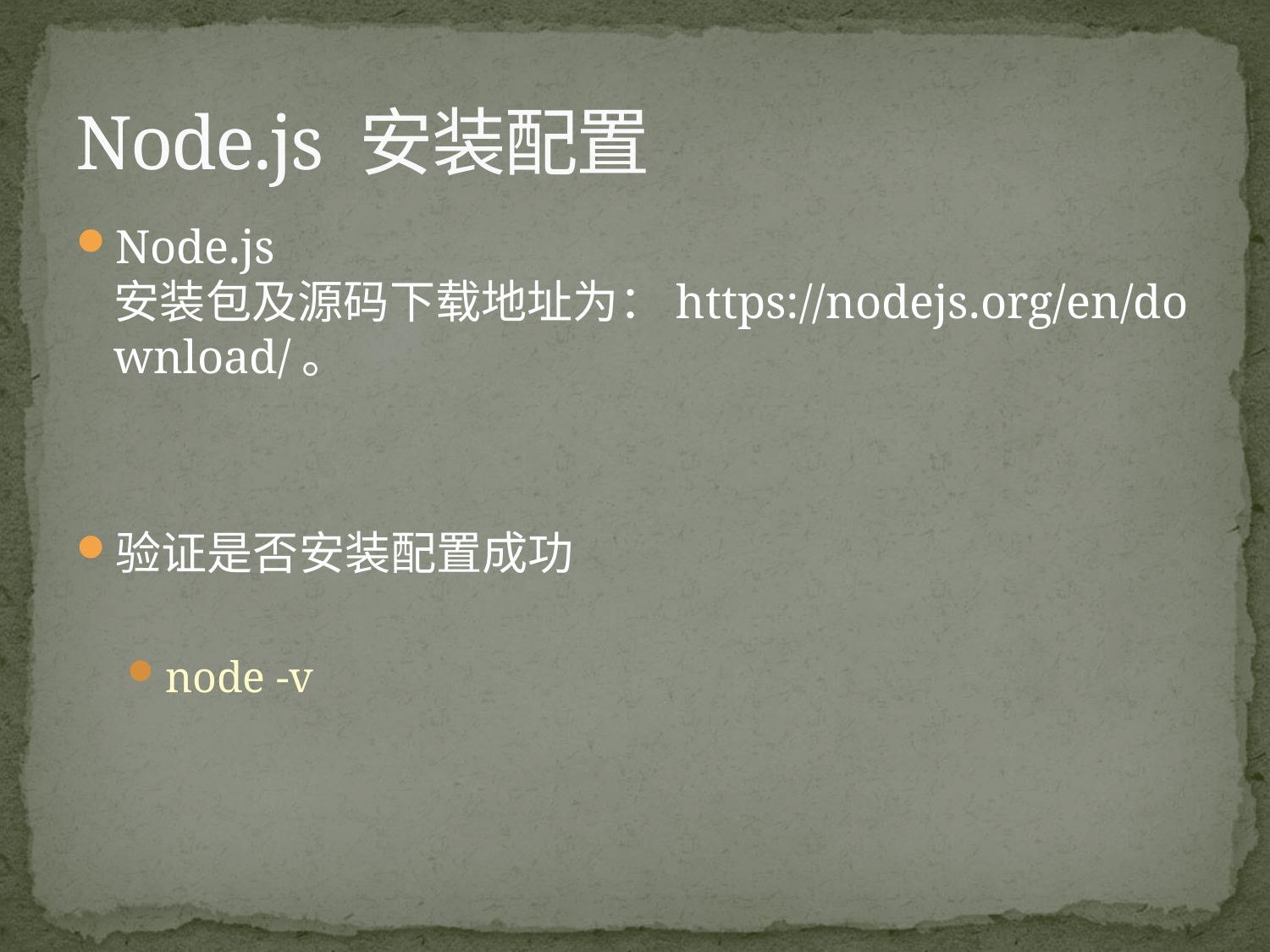

# Node.js 安装配置
Node.js 安装包及源码下载地址为：https://nodejs.org/en/download/。

验证是否安装配置成功

node -v